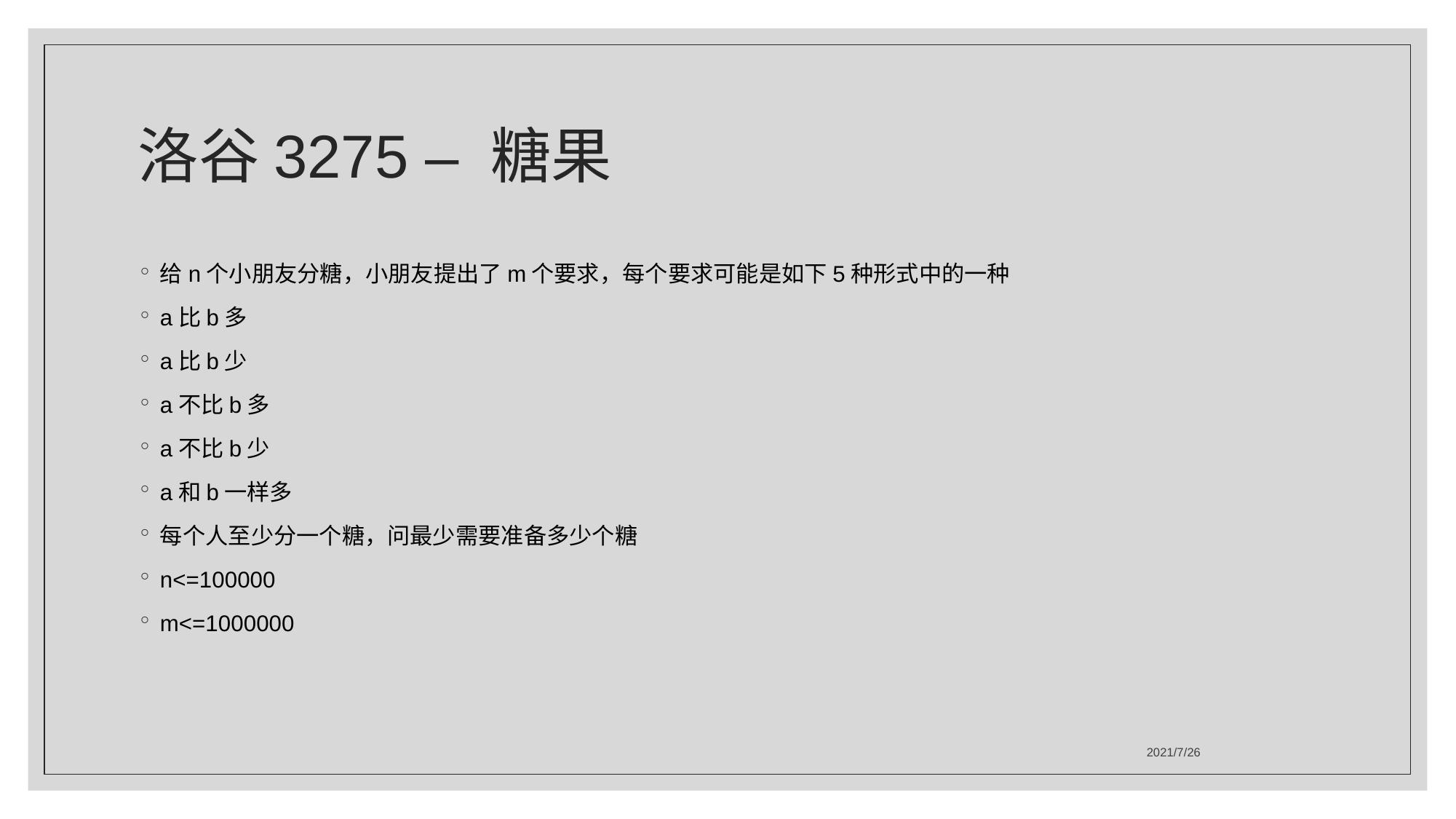

# 洛谷3275 – 糖果
给n个小朋友分糖，小朋友提出了m个要求，每个要求可能是如下5种形式中的一种
a比b多
a比b少
a不比b多
a不比b少
a和b一样多
每个人至少分一个糖，问最少需要准备多少个糖
n<=100000
m<=1000000
2021/7/26